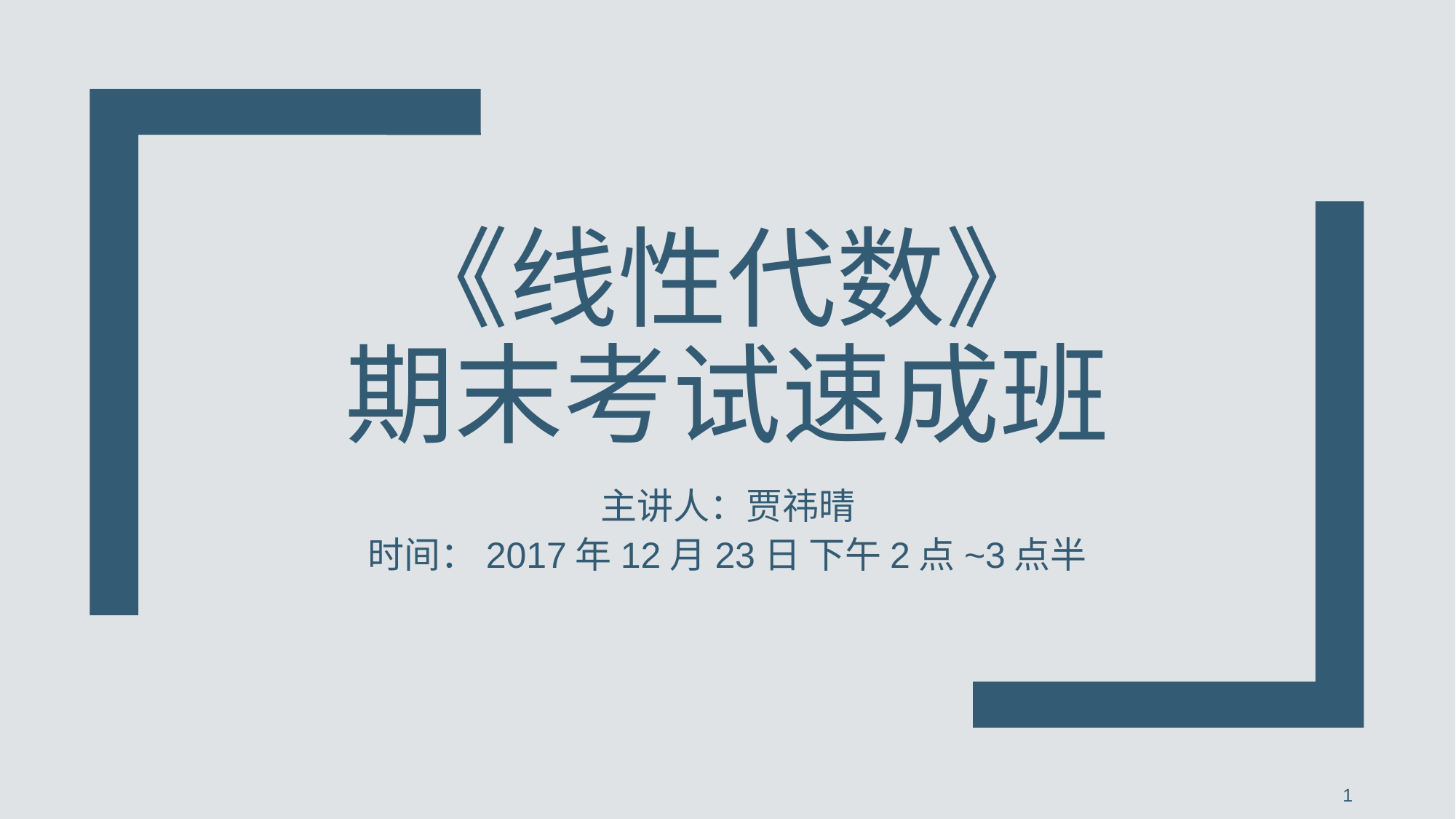

# 《线性代数》 期末考试速成班
主讲人：贾祎晴
时间：2017年12月23日 下午2点~3点半
1